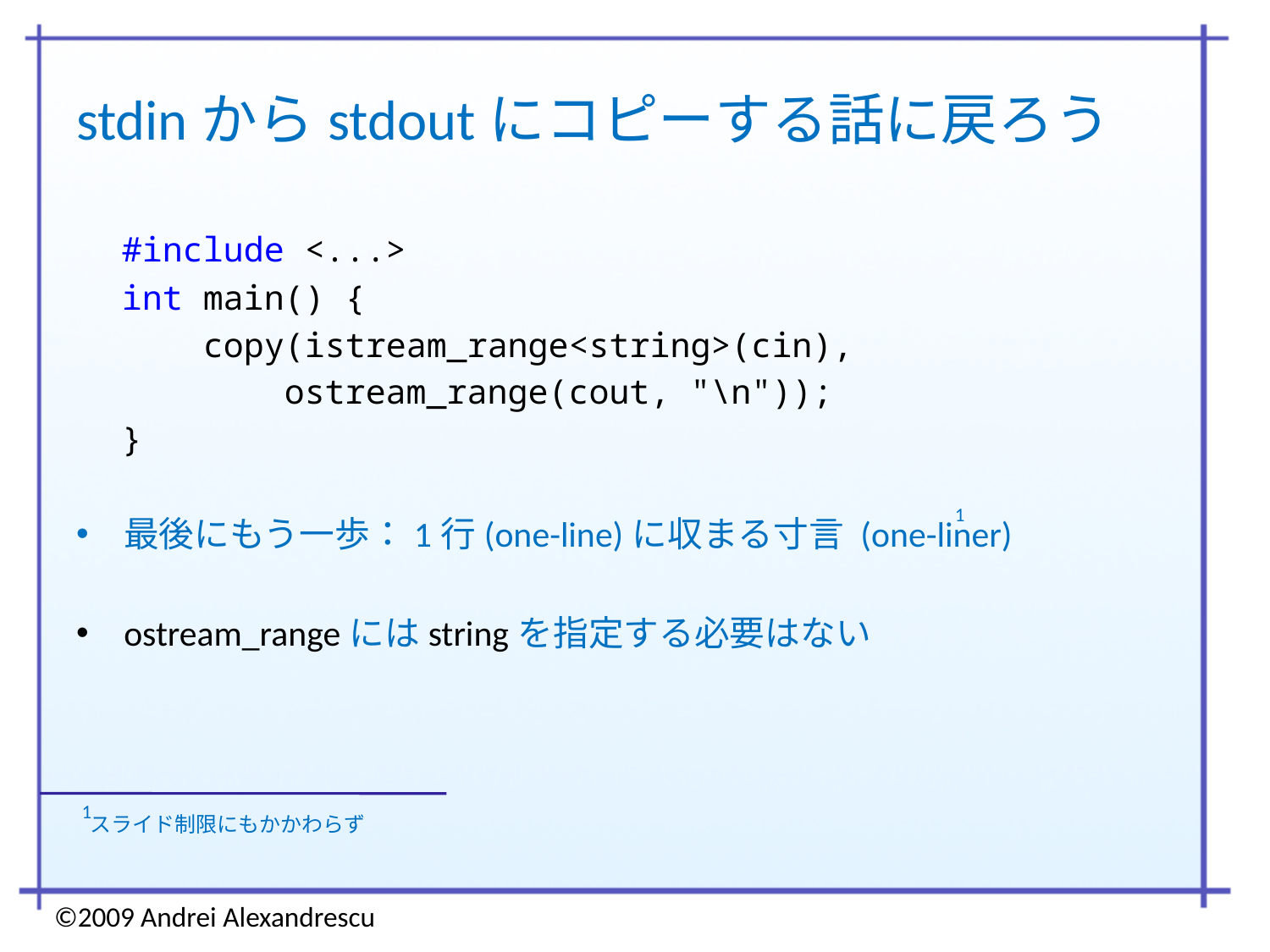

# stdinからstdoutにコピーする話に戻ろう
#include <...>
int main() {
    copy(istream_range<string>(cin),
        ostream_range(cout, "\n"));
}
1
最後にもう一歩：1行(one-line)に収まる寸言 (one-liner)

ostream_rangeにはstringを指定する必要はない
1
スライド制限にもかかわらず
©2009 Andrei Alexandrescu